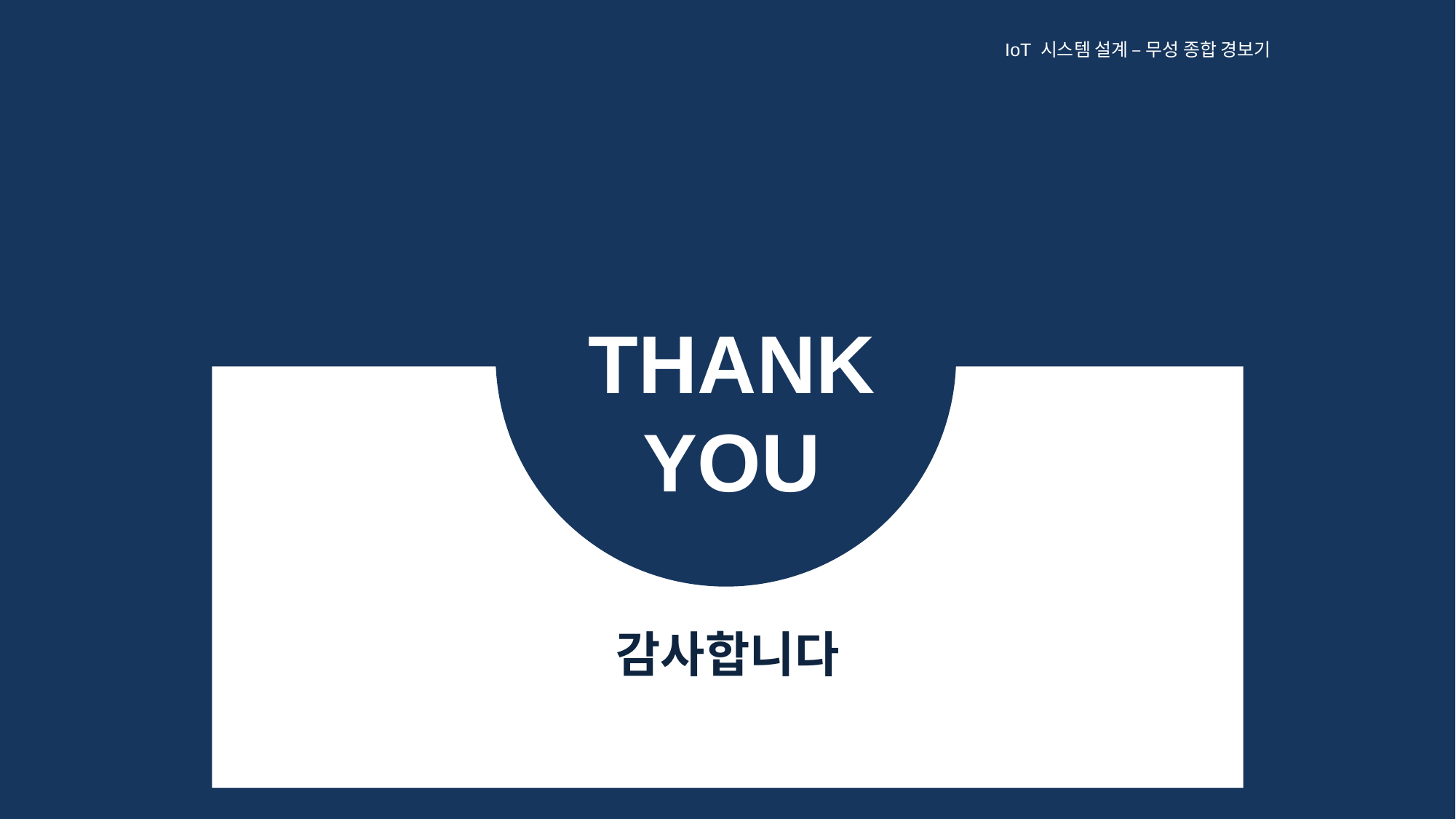

IoT 시스템 설계 – 무성 종합 경보기

THANK
YOU

감사합니다